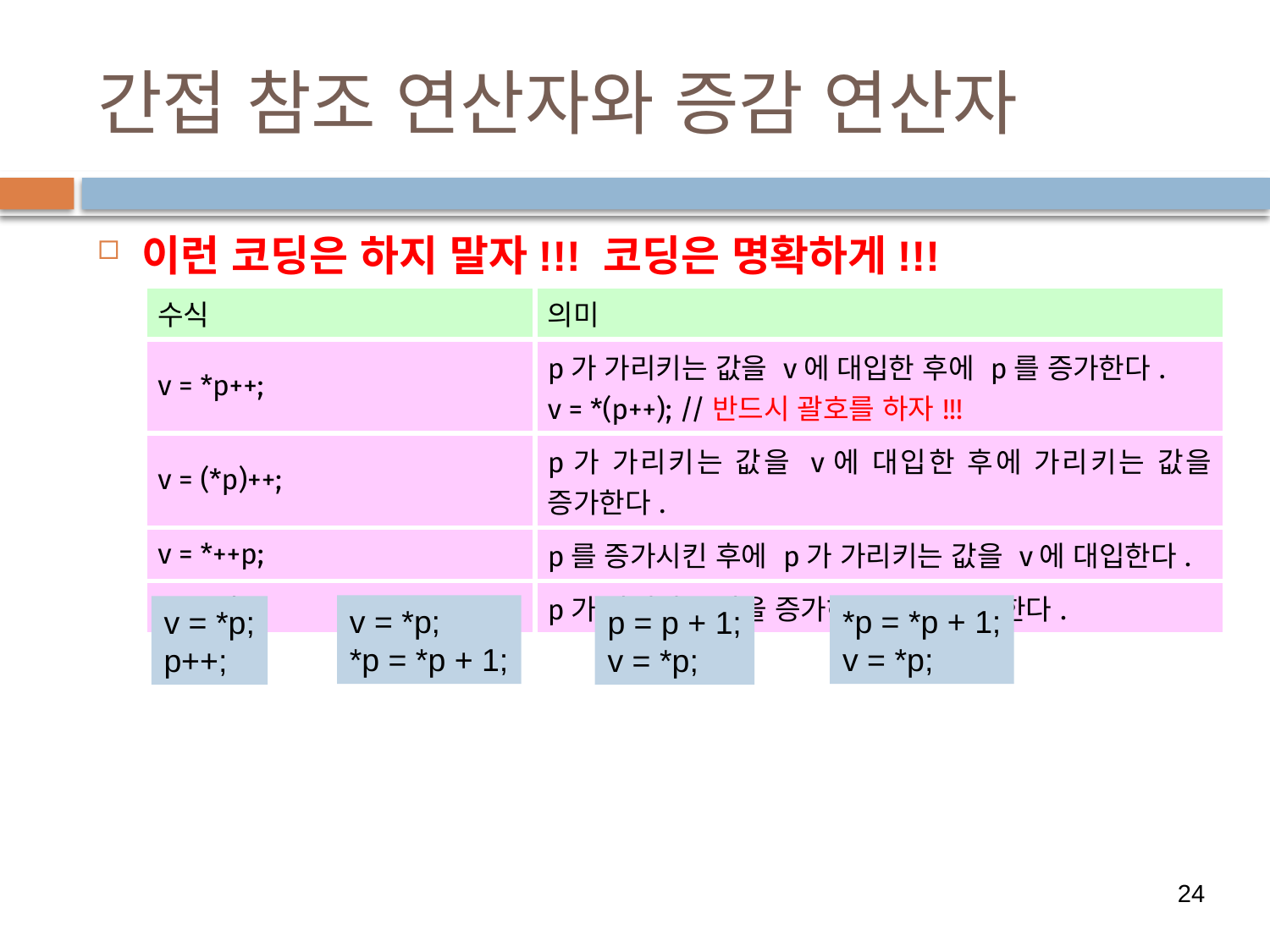

# 간접 참조 연산자와 증감 연산자
이런 코딩은 하지 말자!!! 코딩은 명확하게!!!

| 수식 | 의미 |
| --- | --- |
| v = \*p++; | p가 가리키는 값을 v에 대입한 후에 p를 증가한다. v = \*(p++); //반드시 괄호를 하자!!! |
| v = (\*p)++; | p가 가리키는 값을 v에 대입한 후에 가리키는 값을 증가한다. |
| v = \*++p; | p를 증가시킨 후에 p가 가리키는 값을 v에 대입한다. |
| v = ++\*p; | p가 가리키는 값을 증가하여 v에 대입한다. |

v = *p;
*p = *p + 1;
*p = *p + 1;
v = *p;
v = *p;
p++;
p = p + 1;
v = *p;
24